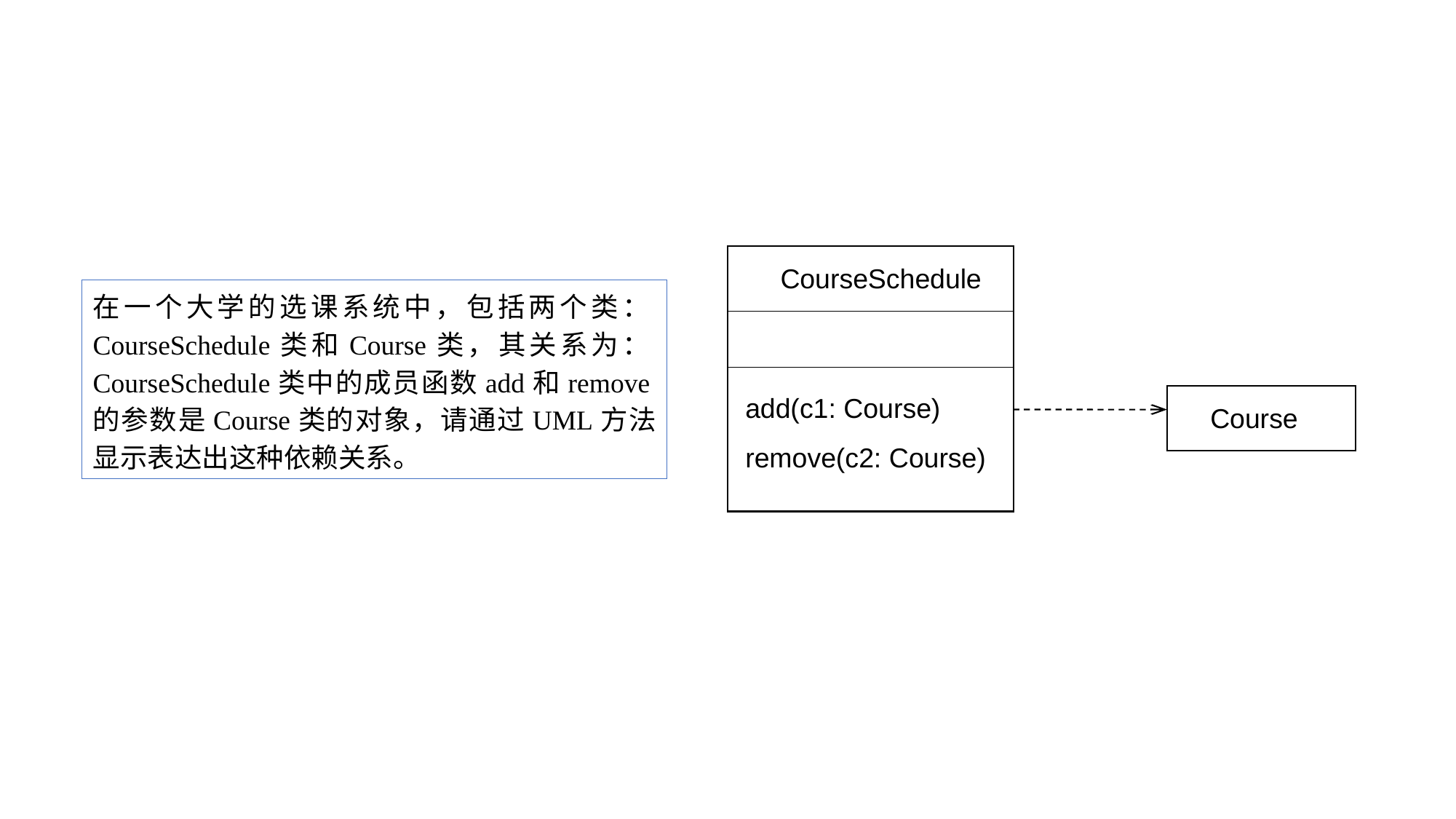

CourseSchedule
在一个大学的选课系统中，包括两个类：CourseSchedule类和Course类，其关系为：CourseSchedule类中的成员函数add和remove的参数是Course类的对象，请通过UML方法显示表达出这种依赖关系。
add(c1: Course)

Course

remove(c2: Course)